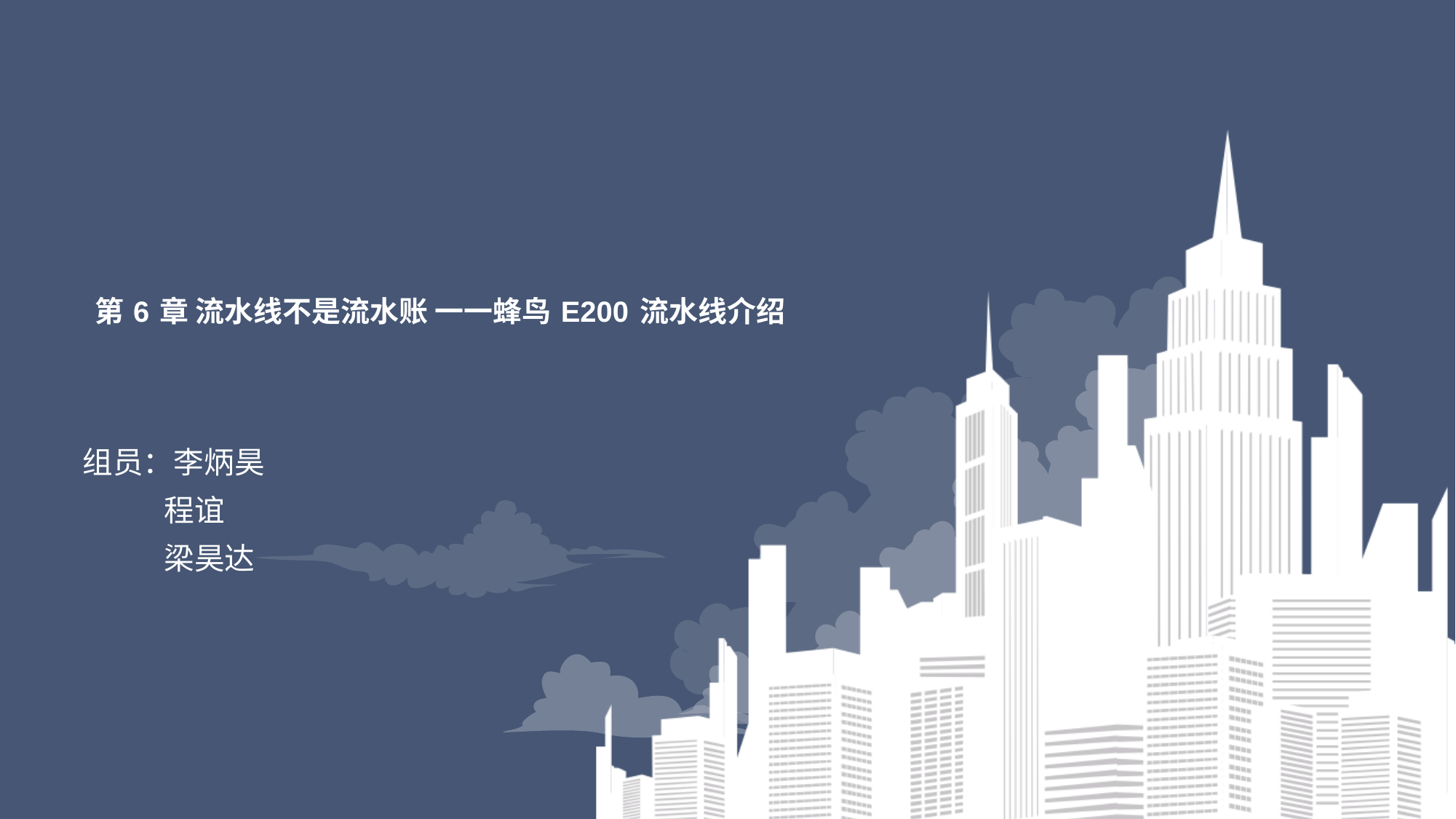

第 6 章 流水线不是流水账 一一蜂鸟 E200 流水线介绍
组员：李炳昊
           程谊
           梁昊达